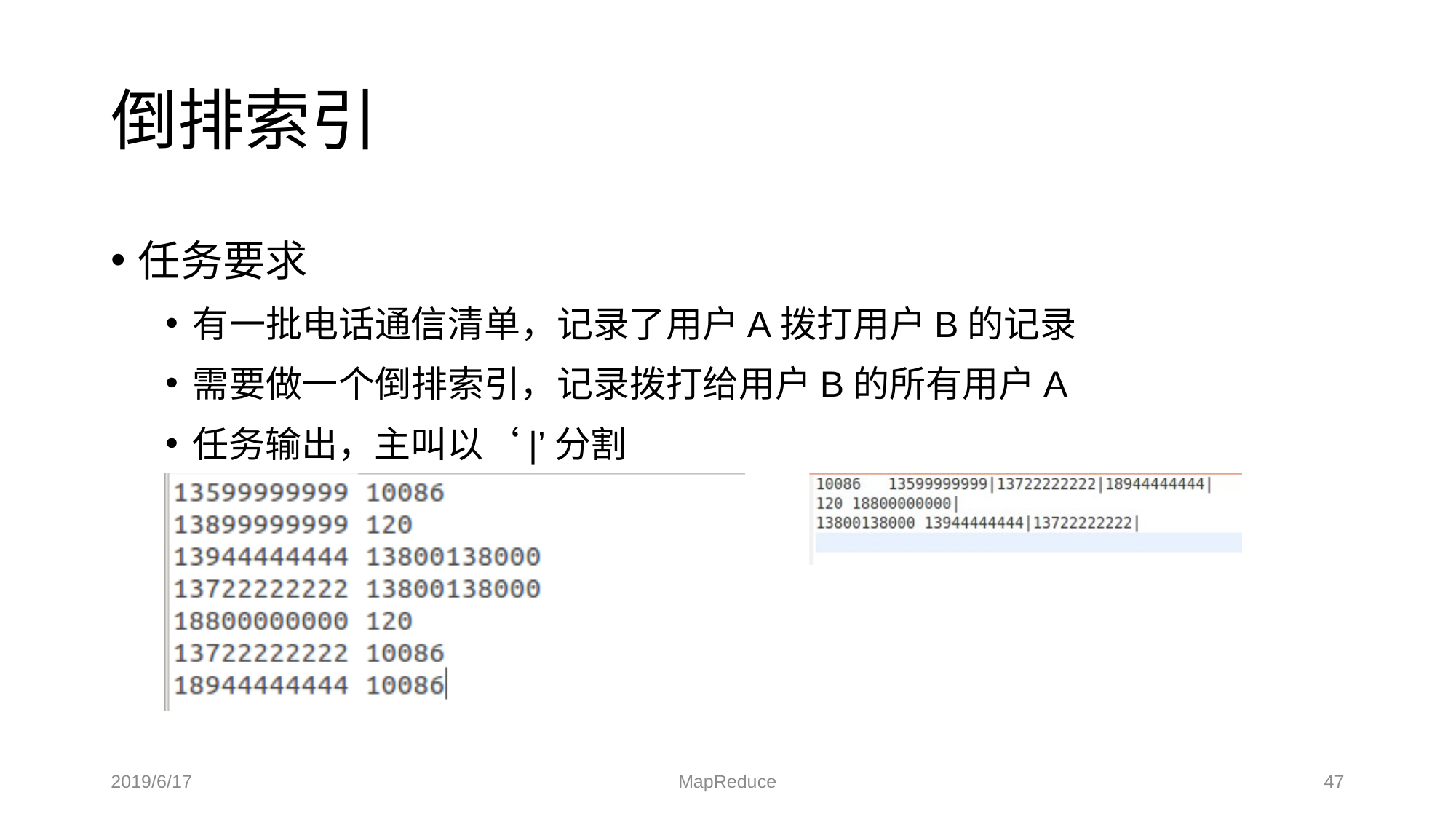

# 倒排索引
任务要求
有一批电话通信清单，记录了用户A拨打用户B的记录
需要做一个倒排索引，记录拨打给用户B的所有用户A
任务输出，主叫以‘|’分割

2019/6/17
MapReduce
47